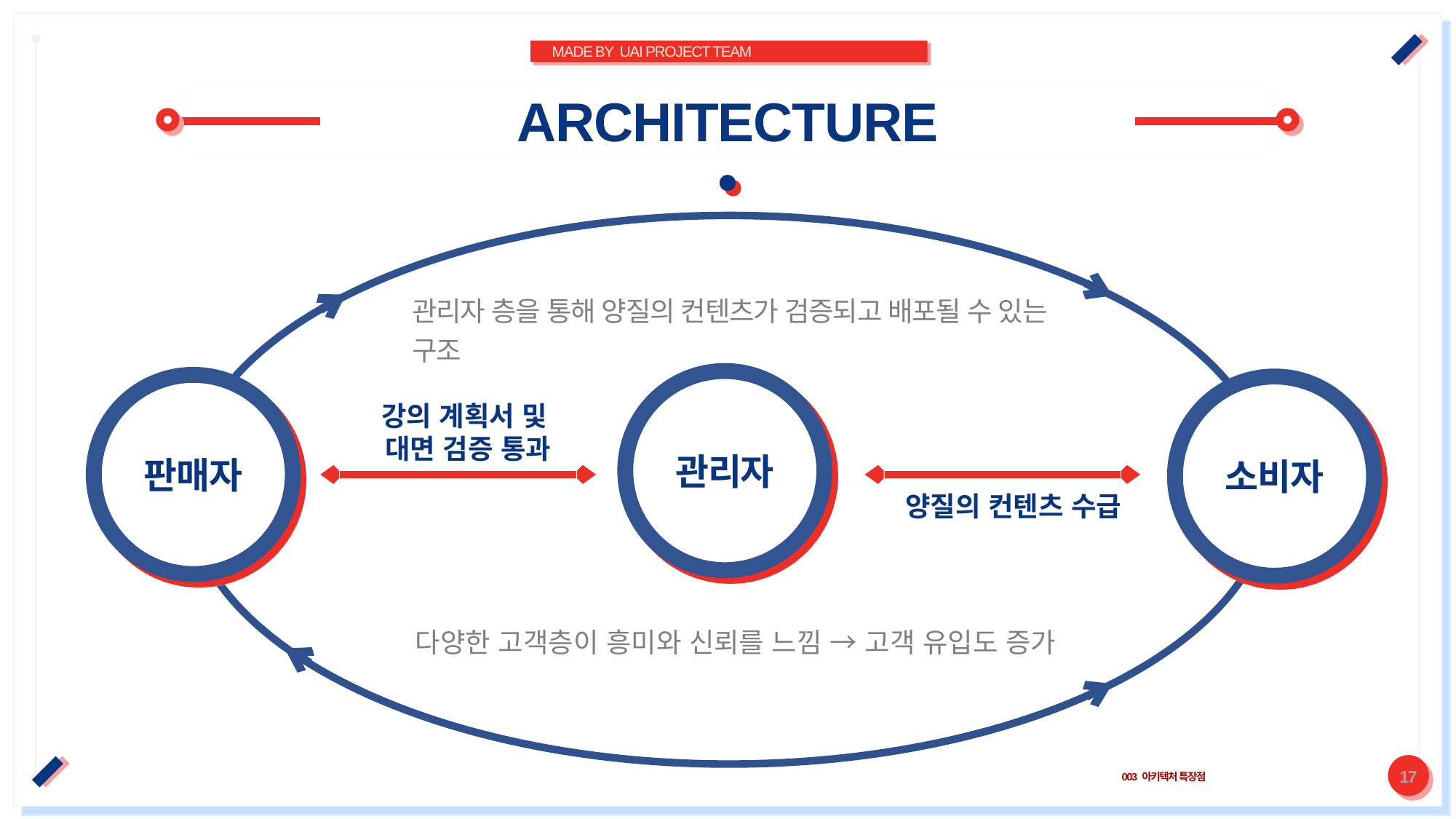

MADE BY  UAI PROJECT TEAM
# ARCHITECTURE

관리자 층을 통해 양질의 컨텐츠가 검증되고 배포될 수 있는 구조
관리자
판매자
소비자
강의 계획서 및
대면 검증 통과
양질의 컨텐츠 수급
다양한 고객층이 흥미와 신뢰를 느낌 → 고객 유입도 증가
003 아키텍처 특장점
17